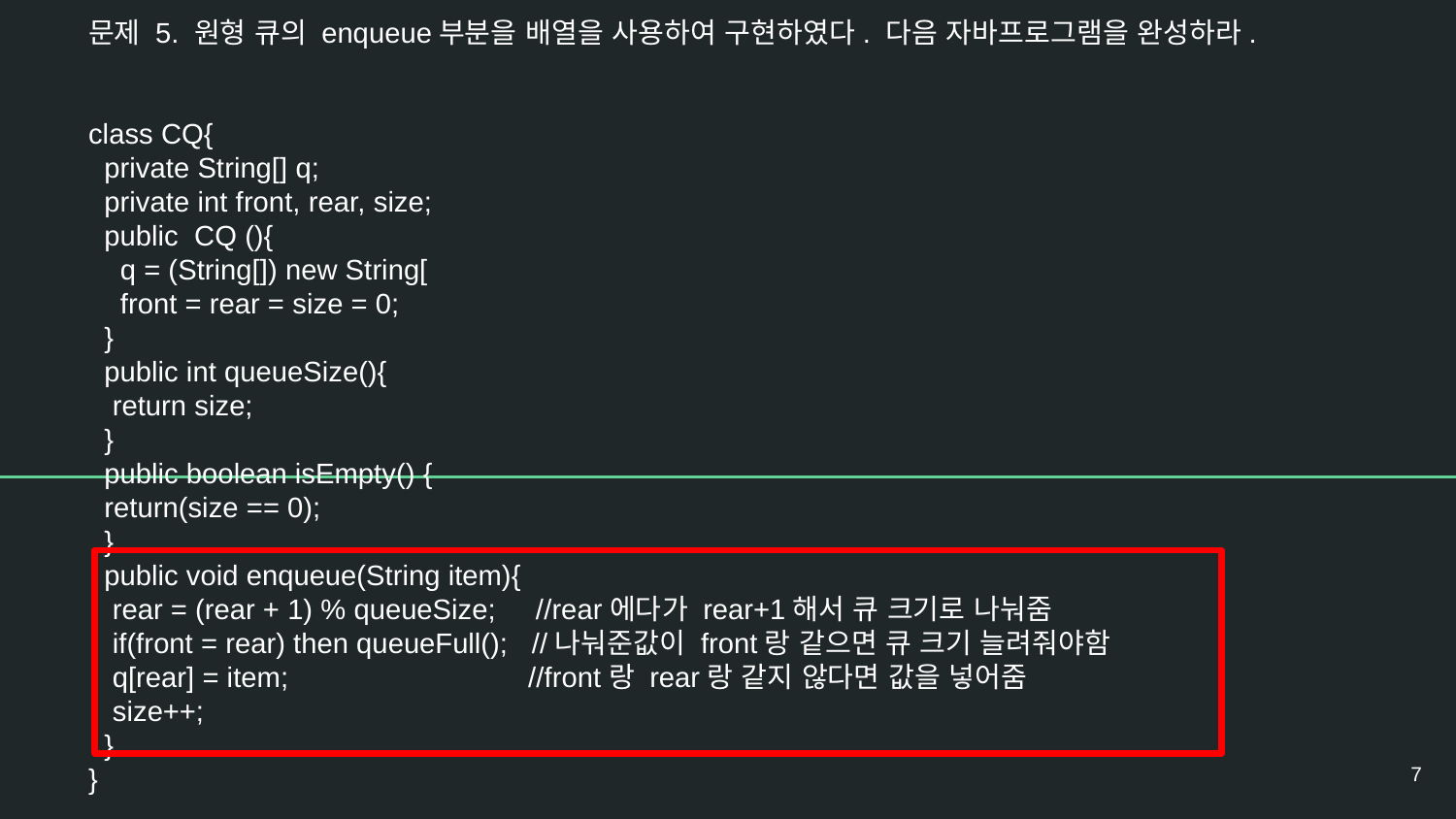

문제 5. 원형 큐의 enqueue부분을 배열을 사용하여 구현하였다. 다음 자바프로그램을 완성하라.

class CQ{
  private String[] q;
  private int front, rear, size;
  public  CQ (){
    q = (String[]) new String[
    front = rear = size = 0;
  }
  public int queueSize(){
   return size;
  }
  public boolean isEmpty() {
  return(size == 0);
  }
  public void enqueue(String item){
   rear = (rear + 1) % queueSize;     //rear에다가 rear+1해서 큐 크기로 나눠줌
   if(front = rear) then queueFull();   //나눠준값이 front랑 같으면 큐 크기 늘려줘야함
   q[rear] = item;                              //front랑 rear랑 같지 않다면 값을 넣어줌
   size++;
  }
}

7